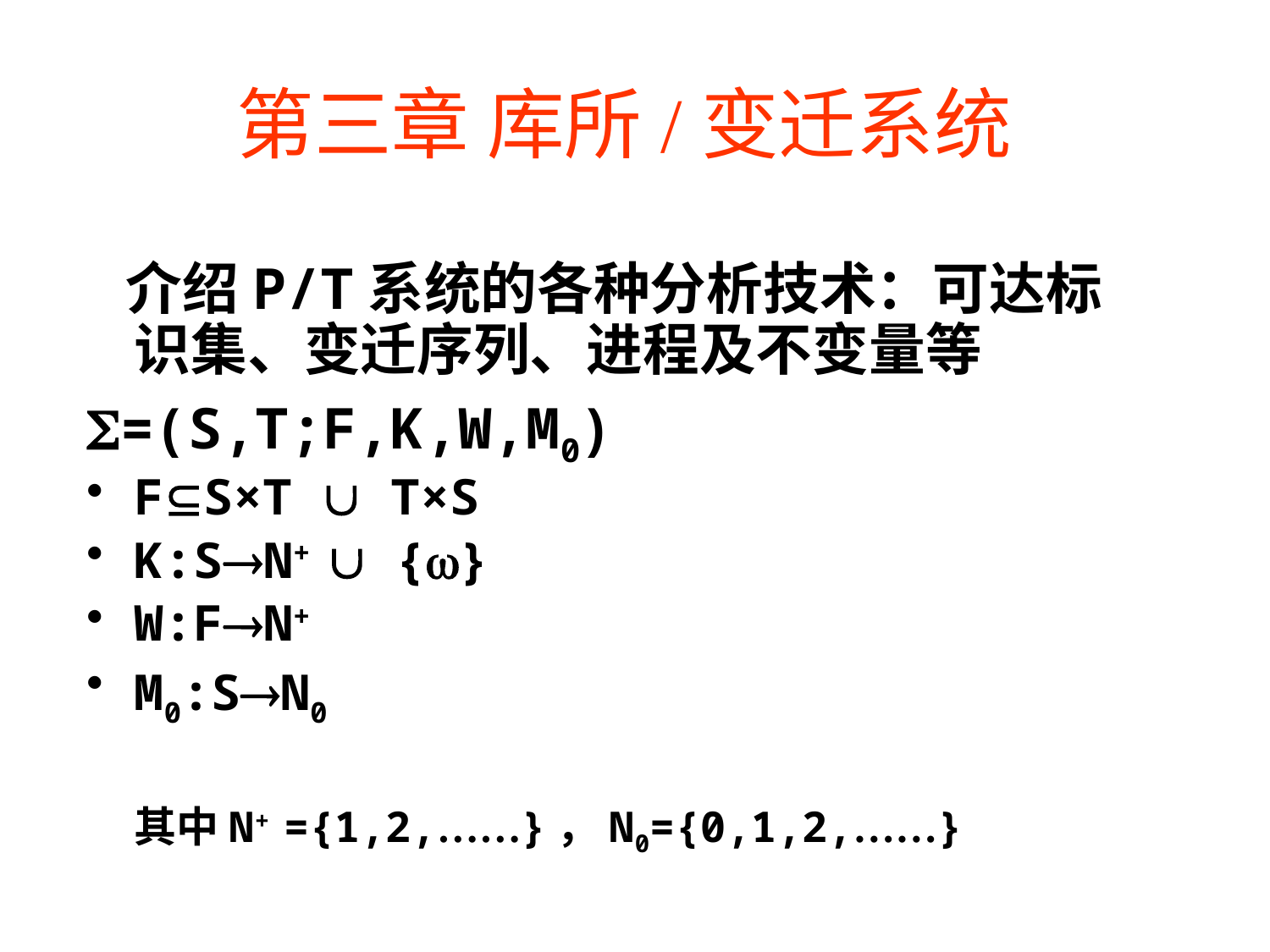

# 第三章 库所/变迁系统
  介绍P/T系统的各种分析技术：可达标识集、变迁序列、进程及不变量等
Σ=(S,T;F,K,W,M0)
F⊆S×T ∪ T×S
K:S→N+ ∪ {ω}
W:F→N+
M0:S→N0

	其中N+ ={1,2,……}，N0={0,1,2,……}